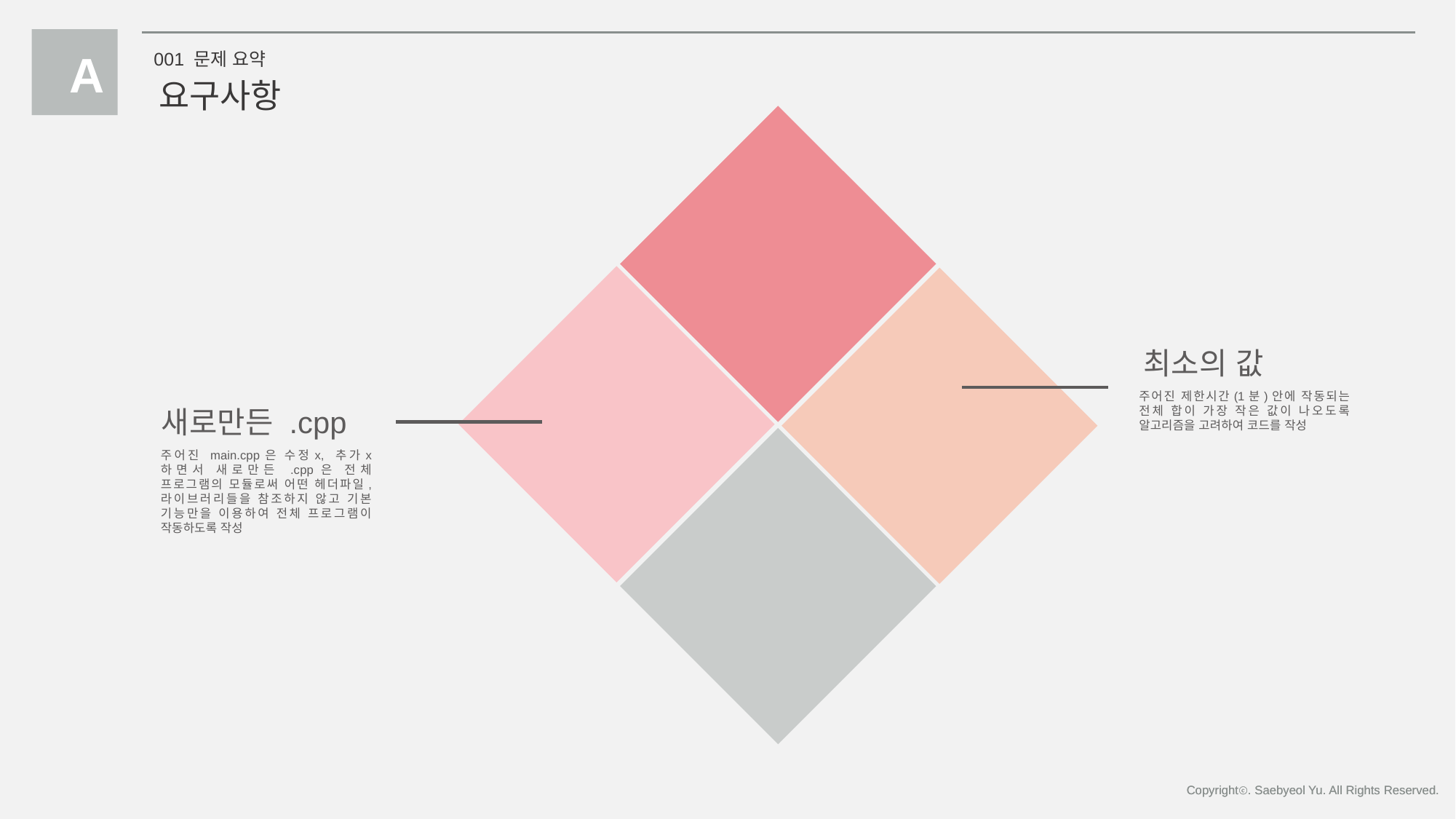

A
001 문제 요약
요구사항

최소의 값
주어진 제한시간(1분)안에 작동되는 전체 합이 가장 작은 값이 나오도록 알고리즘을 고려하여 코드를 작성
새로만든 .cpp
주어진 main.cpp은 수정x, 추가x 하면서 새로만든 .cpp은 전체 프로그램의 모듈로써 어떤 헤더파일, 라이브러리들을 참조하지 않고 기본 기능만을 이용하여 전체 프로그램이 작동하도록 작성

Copyrightⓒ. Saebyeol Yu. All Rights Reserved.